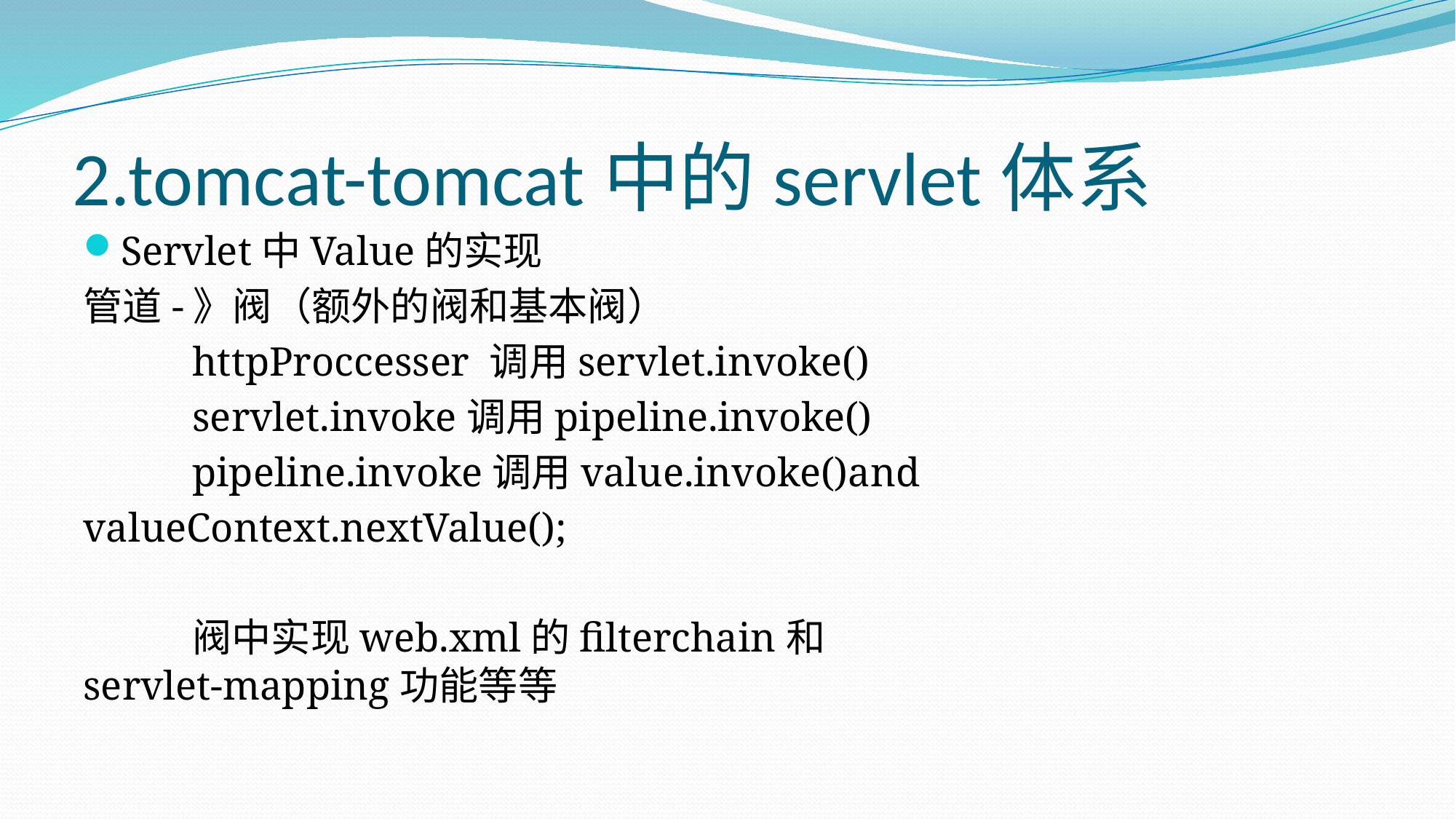

# 2.tomcat-tomcat中的servlet体系
Servlet中Value的实现
管道-》阀（额外的阀和基本阀）
  	httpProccesser 调用servlet.invoke()
	servlet.invoke调用pipeline.invoke()
	pipeline.invoke调用value.invoke()and
valueContext.nextValue();

	阀中实现web.xml的filterchain和servlet-mapping功能等等